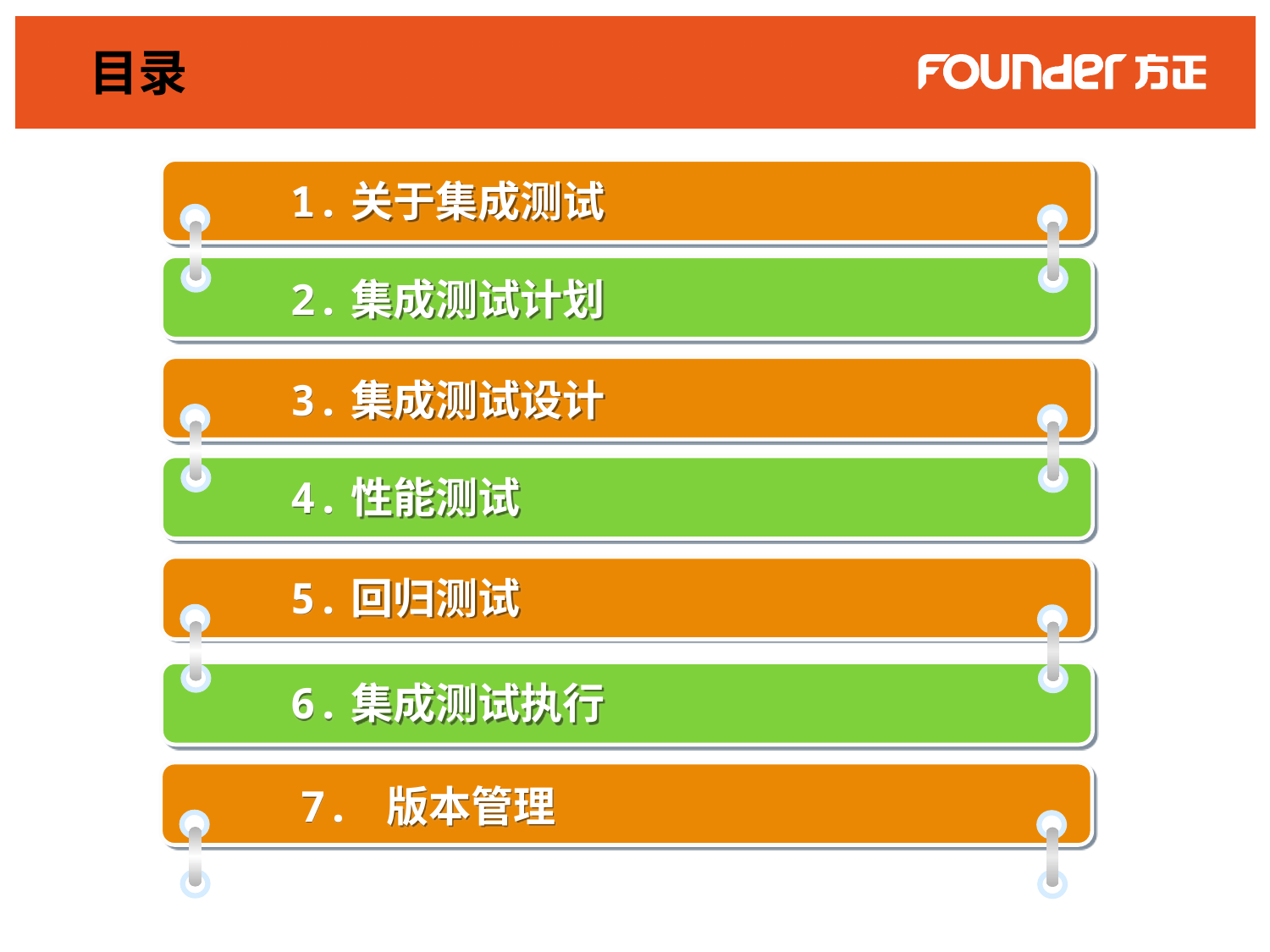

# 目录

1.关于集成测试

2.集成测试计划

3.集成测试设计

4.性能测试

5.回归测试

6.集成测试执行

7. 版本管理